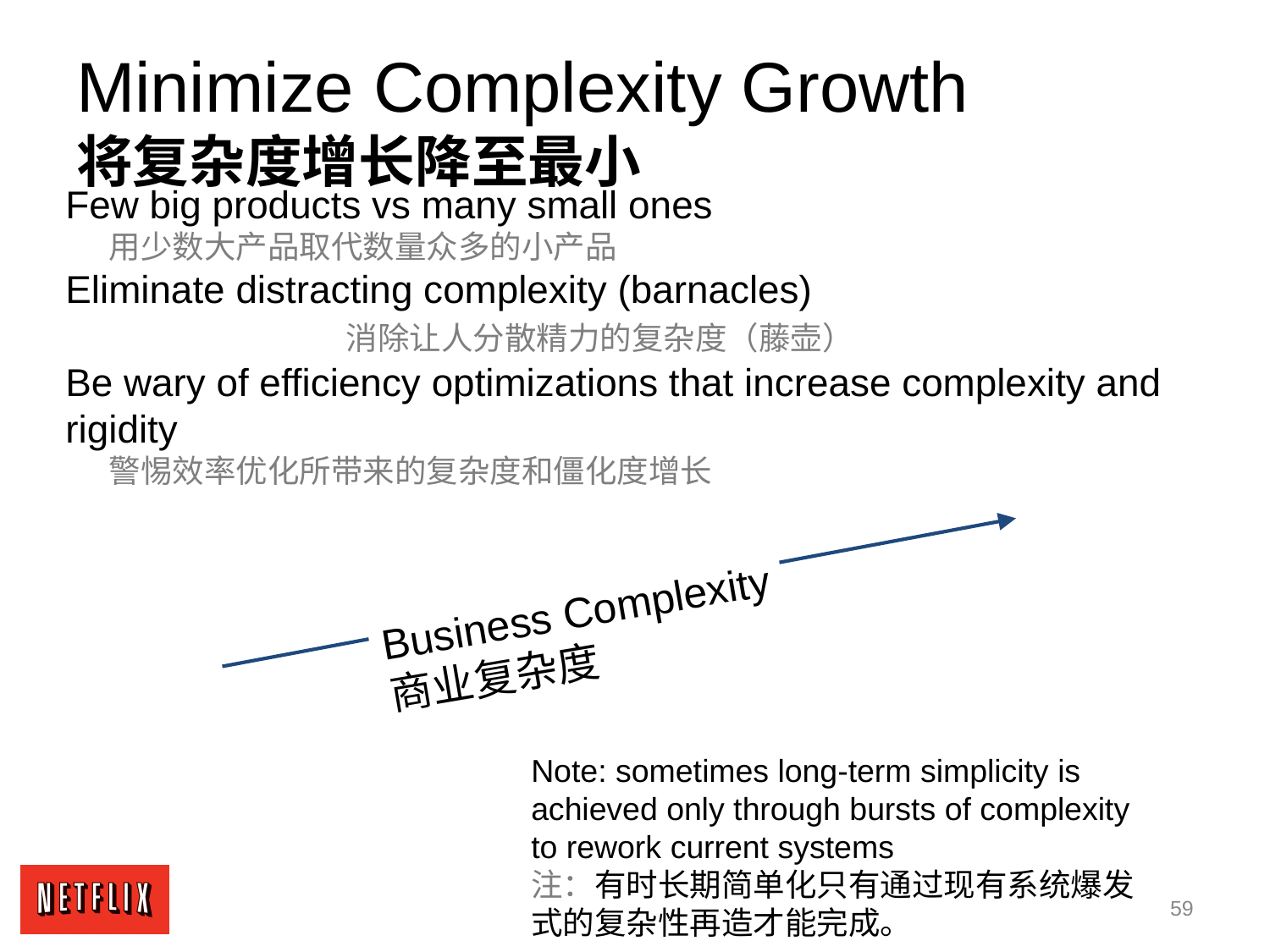

Minimize Complexity Growth
将复杂度增长降至最小
Few big products vs many small ones
     用少数大产品取代数量众多的小产品
Eliminate distracting complexity (barnacles)
  		  消除让人分散精力的复杂度（藤壶）
Be wary of efficiency optimizations that increase complexity and rigidity
     警惕效率优化所带来的复杂度和僵化度增长

Business Complexity
商业复杂度
Note: sometimes long-term simplicity is achieved only through bursts of complexity to rework current systems
注：有时长期简单化只有通过现有系统爆发式的复杂性再造才能完成。

59